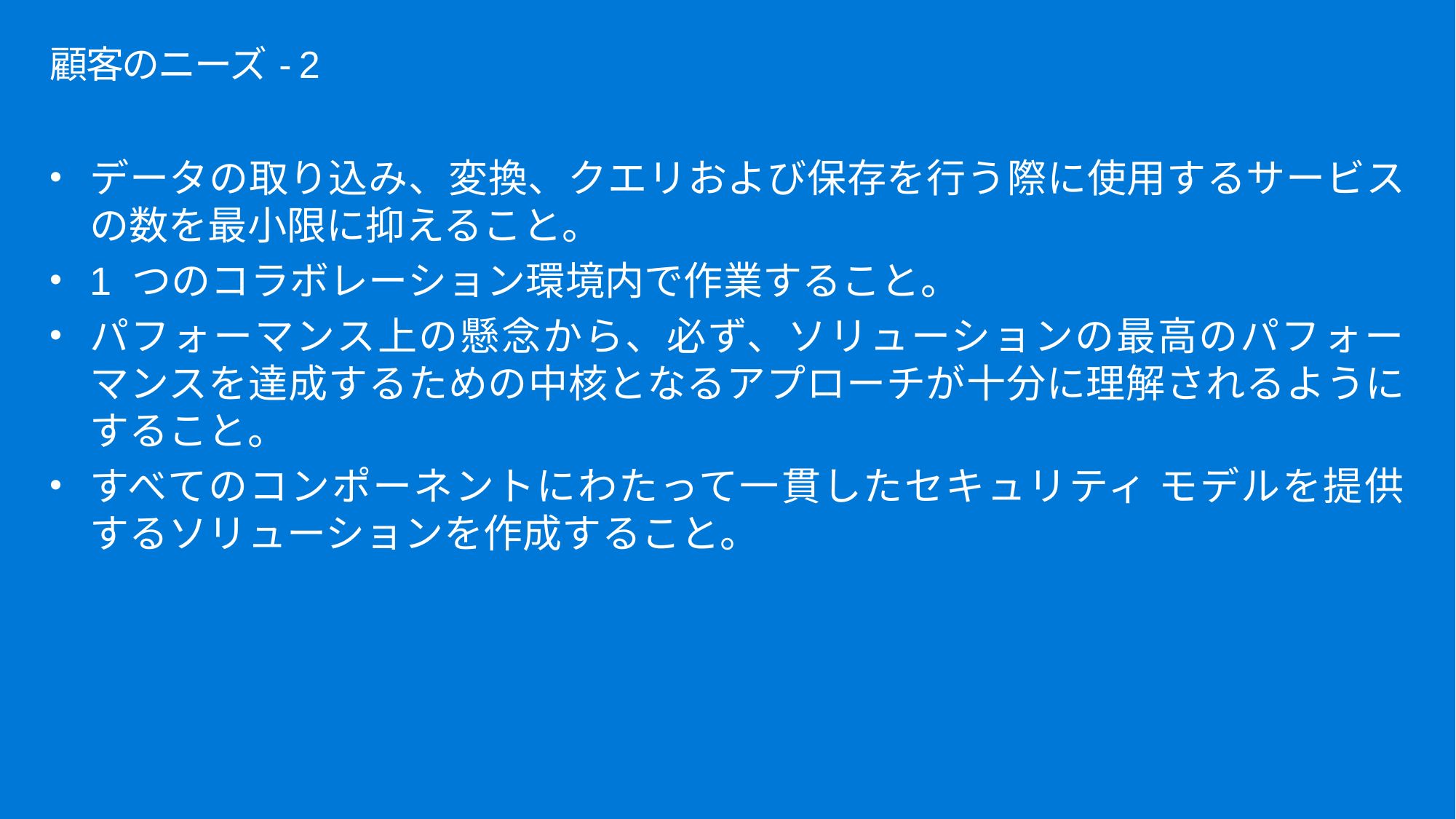

# 顧客のニーズ - 2
データの取り込み、変換、クエリおよび保存を行う際に使用するサービスの数を最小限に抑えること。
1 つのコラボレーション環境内で作業すること。
パフォーマンス上の懸念から、必ず、ソリューションの最高のパフォー
マンスを達成するための中核となるアプローチが十分に理解されるようにすること。
すべてのコンポーネントにわたって一貫したセキュリティ モデルを提供
するソリューションを作成すること。